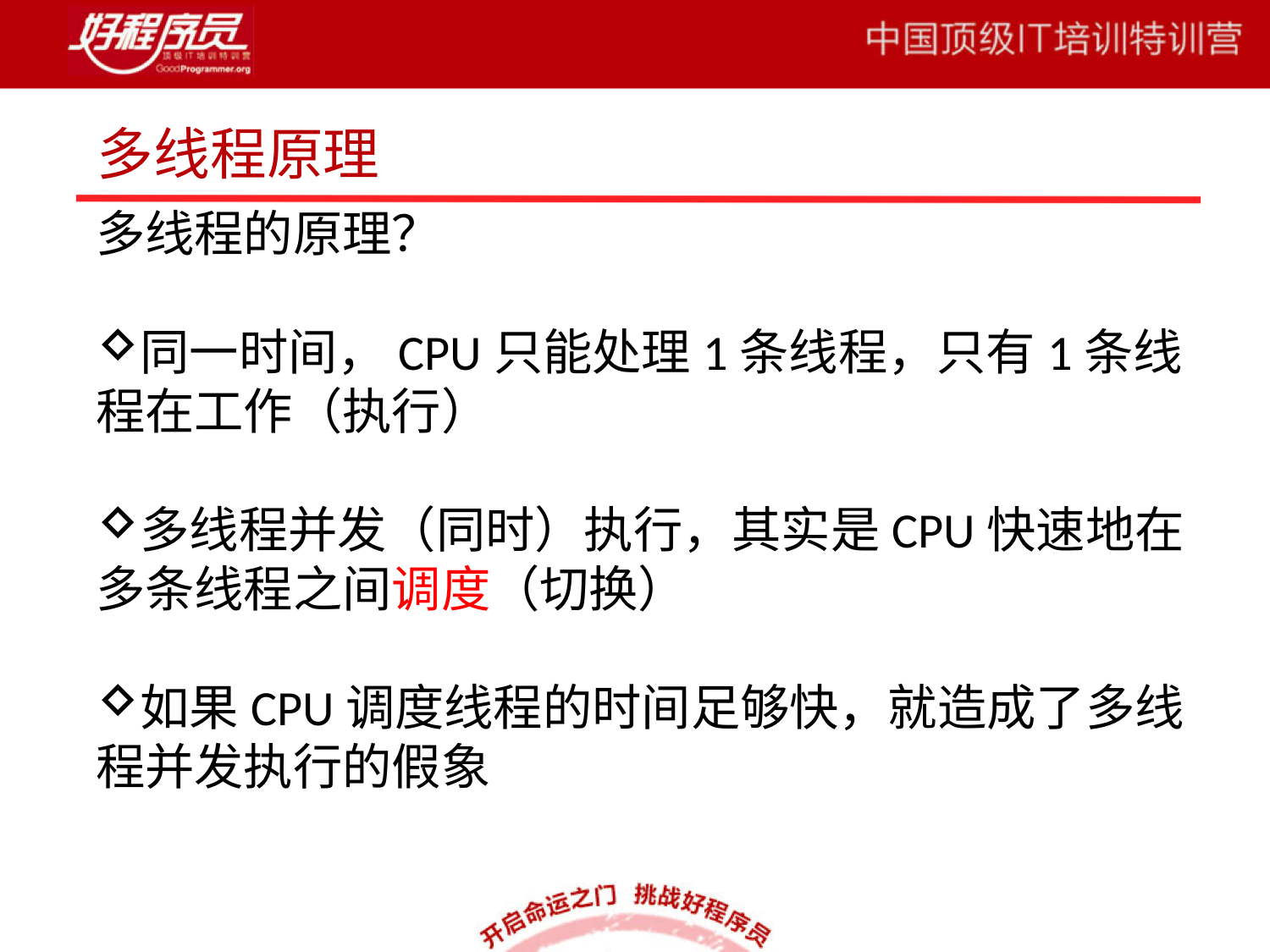

多线程原理
多线程的原理？

同一时间，CPU只能处理1条线程，只有1条线程在工作（执行）

多线程并发（同时）执行，其实是CPU快速地在多条线程之间调度（切换）

如果CPU调度线程的时间足够快，就造成了多线程并发执行的假象